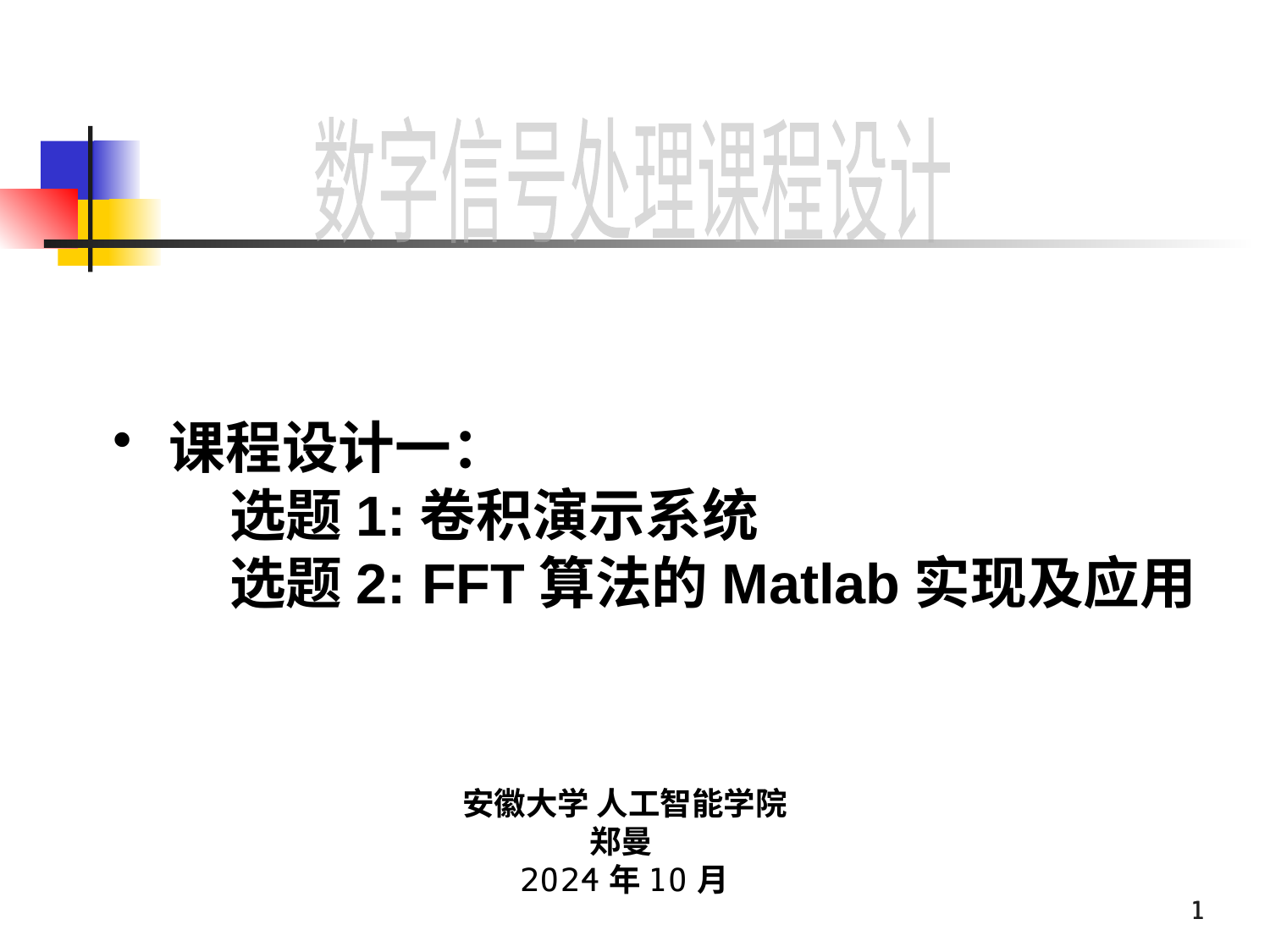

数字信号处理课程设计
 课程设计一：
        选题1:卷积演示系统
        选题2: FFT算法的Matlab实现及应用

安徽大学 人工智能学院
郑曼
2024年10月
1
1